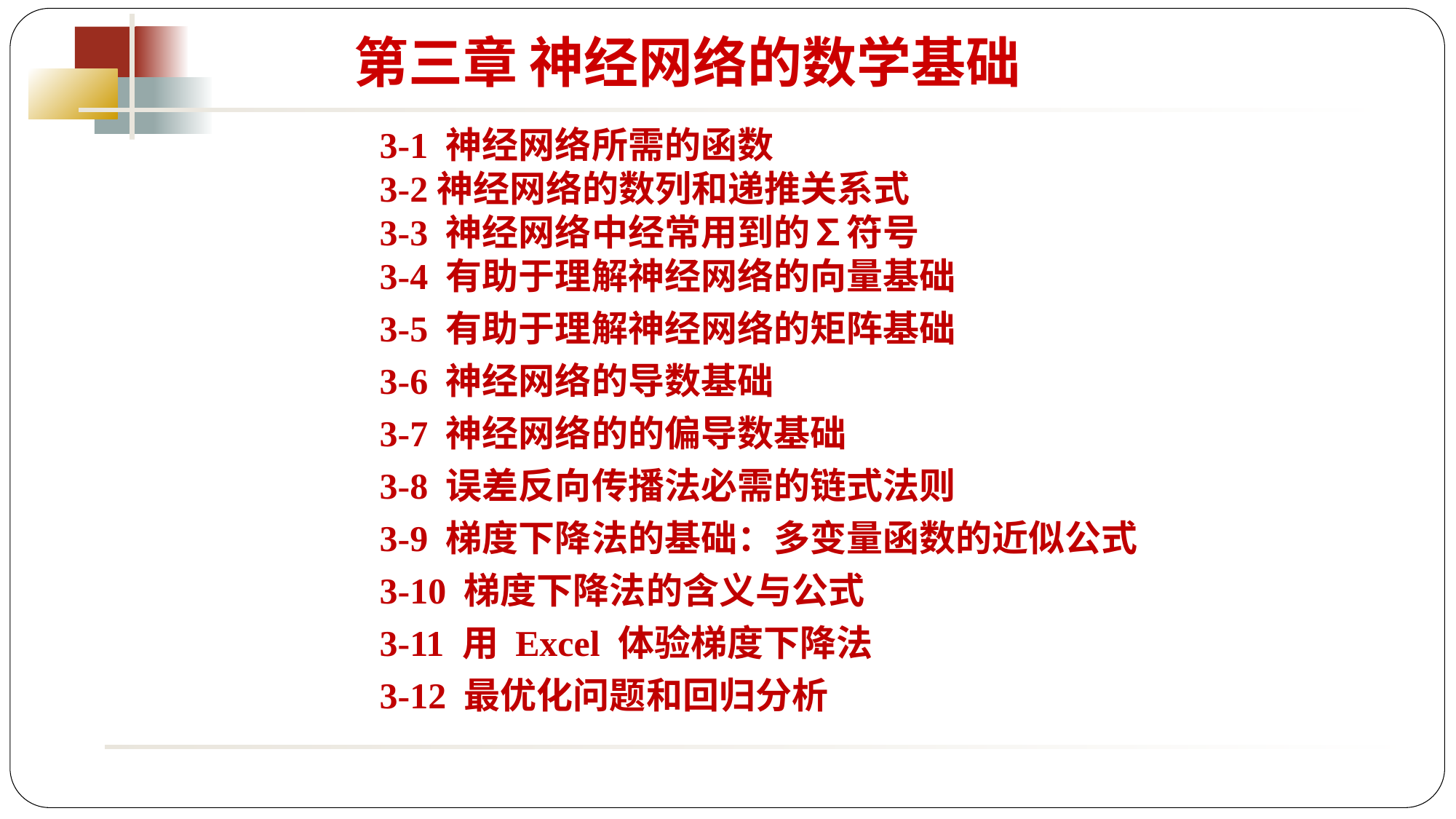

第三章 神经网络的数学基础
3-1 神经网络所需的函数
3-2神经网络的数列和递推关系式
3-3 神经网络中经常用到的∑符号
3-4 有助于理解神经网络的向量基础
3-5 有助于理解神经网络的矩阵基础
3-6 神经网络的导数基础
3-7 神经网络的的偏导数基础
3-8 误差反向传播法必需的链式法则
3-9 梯度下降法的基础：多变量函数的近似公式
3-10 梯度下降法的含义与公式
3-11 用 Excel 体验梯度下降法
3-12 最优化问题和回归分析